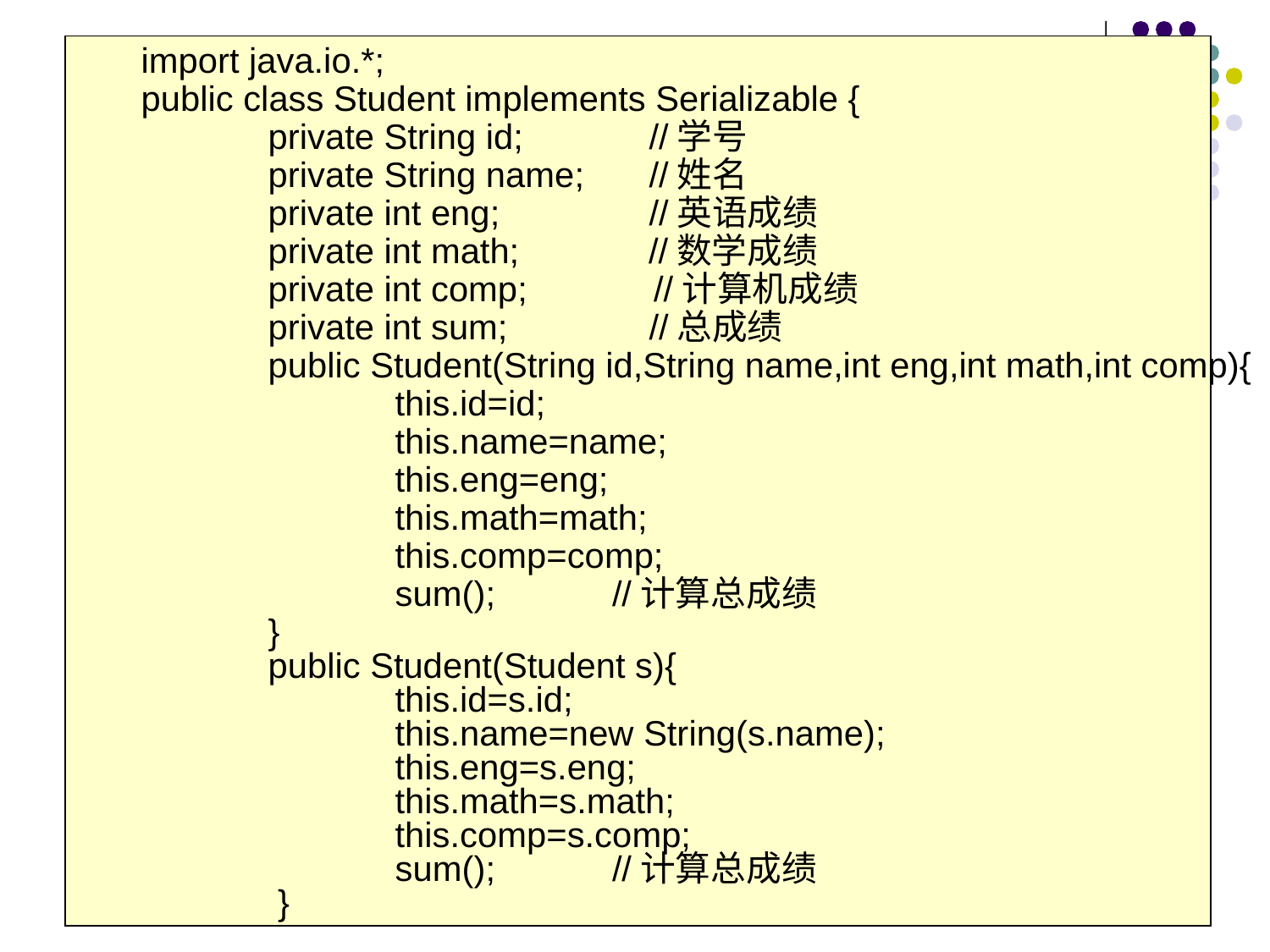

import java.io.*;
public class Student implements Serializable {
	private String id;	//学号
	private String name;	//姓名
	private int eng;		//英语成绩
	private int math;	             //数学成绩
	private int comp;             //计算机成绩
	private int sum;		//总成绩
	public Student(String id,String name,int eng,int math,int comp){
		this.id=id;
		this.name=name;
		this.eng=eng;
		this.math=math;
		this.comp=comp;
		sum();            //计算总成绩
	}
	public Student(Student s){
		this.id=s.id;
		this.name=new String(s.name);
		this.eng=s.eng;
		this.math=s.math;
		this.comp=s.comp;
		sum();            //计算总成绩
	 }